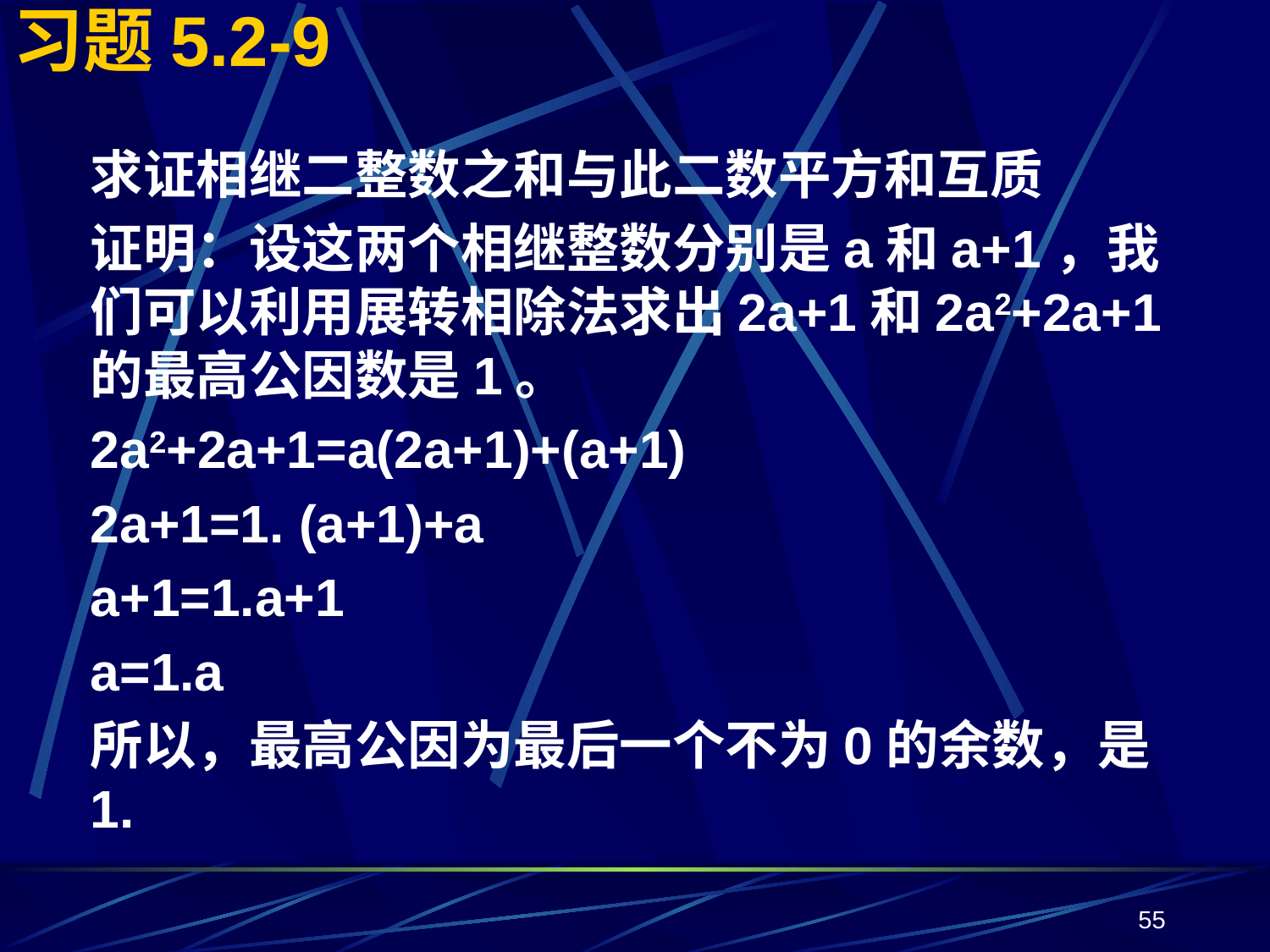

# 习题5.2-9
求证相继二整数之和与此二数平方和互质
证明：设这两个相继整数分别是a和a+1，我们可以利用展转相除法求出2a+1和2a2+2a+1的最高公因数是1。
2a2+2a+1=a(2a+1)+(a+1)
2a+1=1. (a+1)+a
a+1=1.a+1
a=1.a
所以，最高公因为最后一个不为0的余数，是1.

55